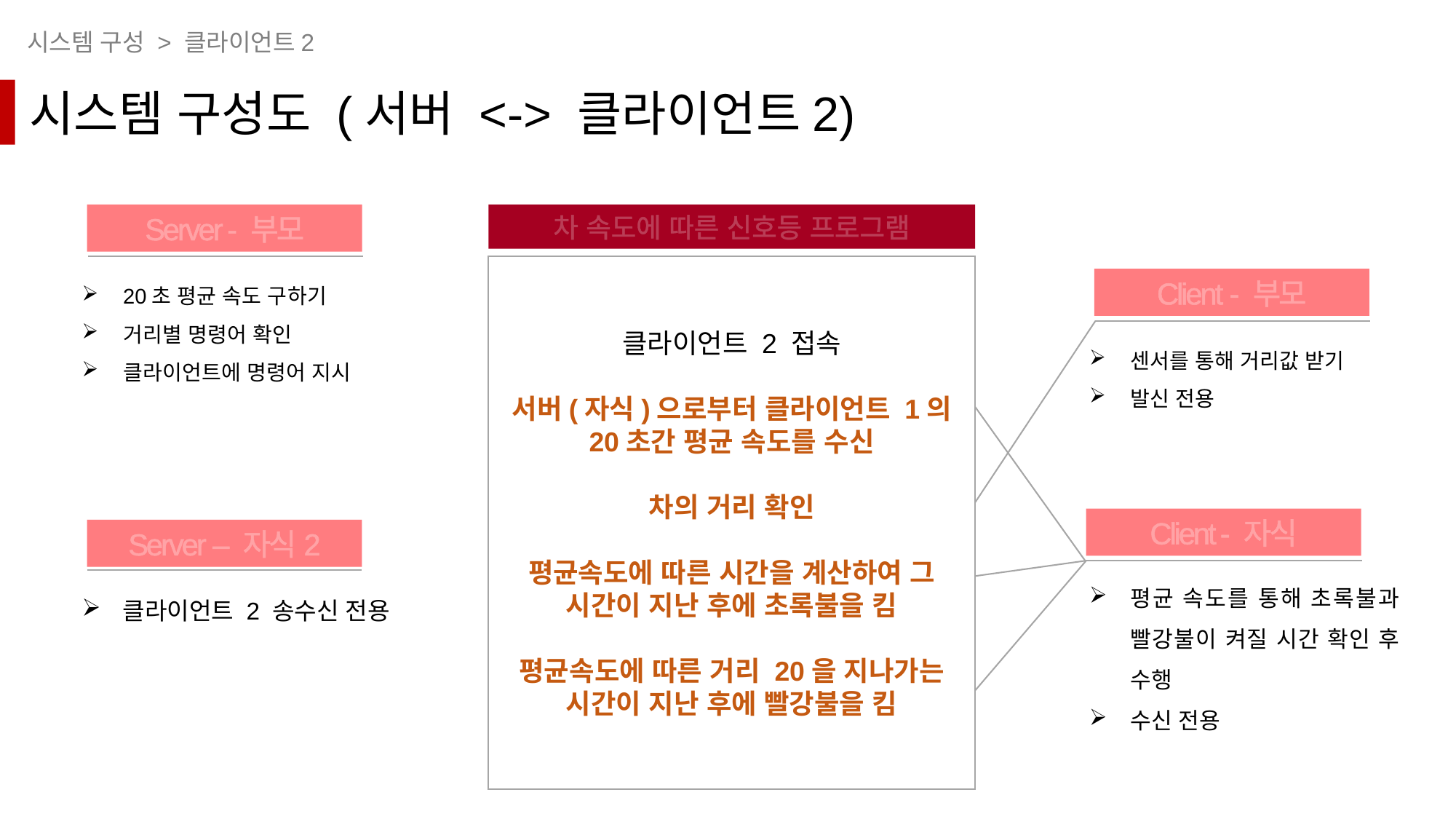

시스템 구성 > 클라이언트2
시스템 구성도 (서버 <-> 클라이언트2)

Server - 부모
20초 평균 속도 구하기
거리별 명령어 확인
클라이언트에 명령어 지시
차 속도에 따른 신호등 프로그램
클라이언트 2 접속

서버(자식)으로부터 클라이언트 1의 20초간 평균 속도를 수신

차의 거리 확인

평균속도에 따른 시간을 계산하여 그 시간이 지난 후에 초록불을 킴

평균속도에 따른 거리 20을 지나가는 시간이 지난 후에 빨강불을 킴
Client - 부모
센서를 통해 거리값 받기
발신 전용
Client - 자식
평균 속도를 통해 초록불과 빨강불이 켜질 시간 확인 후 수행
수신 전용
Server – 자식2
클라이언트 2 송수신 전용